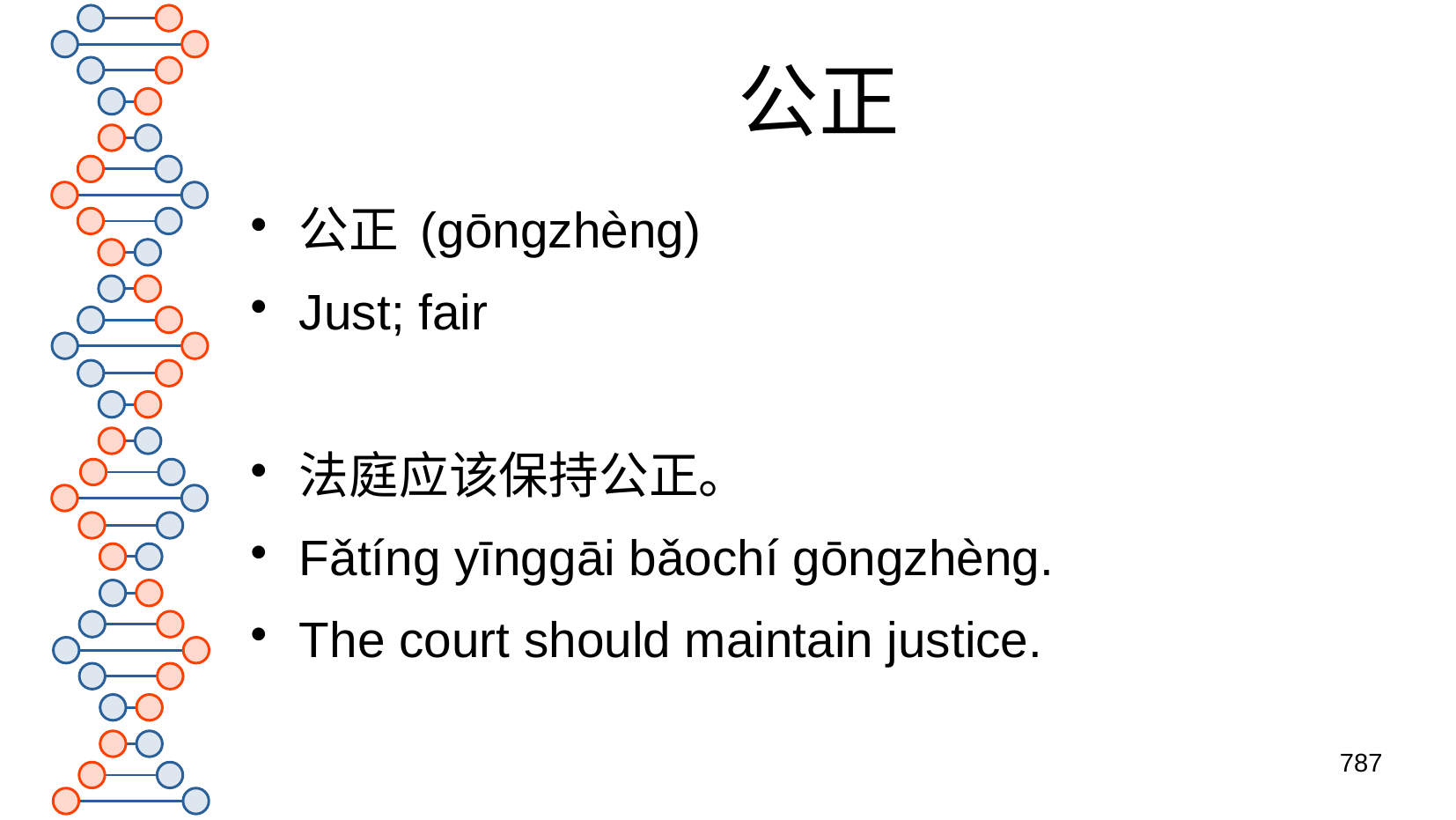

# 公正
公正 (gōngzhèng)
Just; fair

法庭应该保持公正。
Fǎtíng yīnggāi bǎochí gōngzhèng.
The court should maintain justice.

787